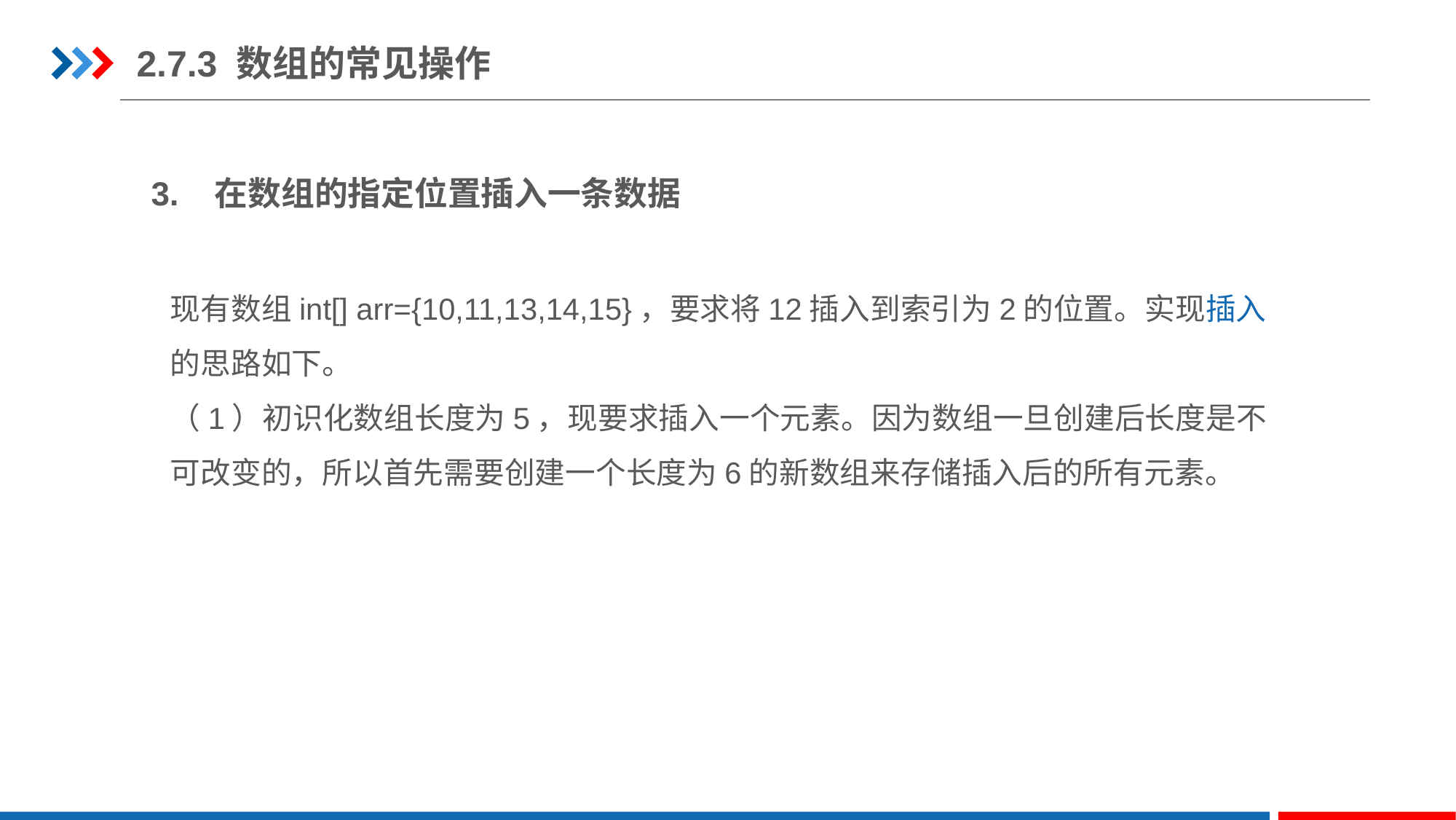

2.7.3 数组的常见操作
3.   在数组的指定位置插入一条数据
现有数组int[] arr={10,11,13,14,15}，要求将12插入到索引为2的位置。实现插入的思路如下。
（1）初识化数组长度为5，现要求插入一个元素。因为数组一旦创建后长度是不可改变的，所以首先需要创建一个长度为6的新数组来存储插入后的所有元素。